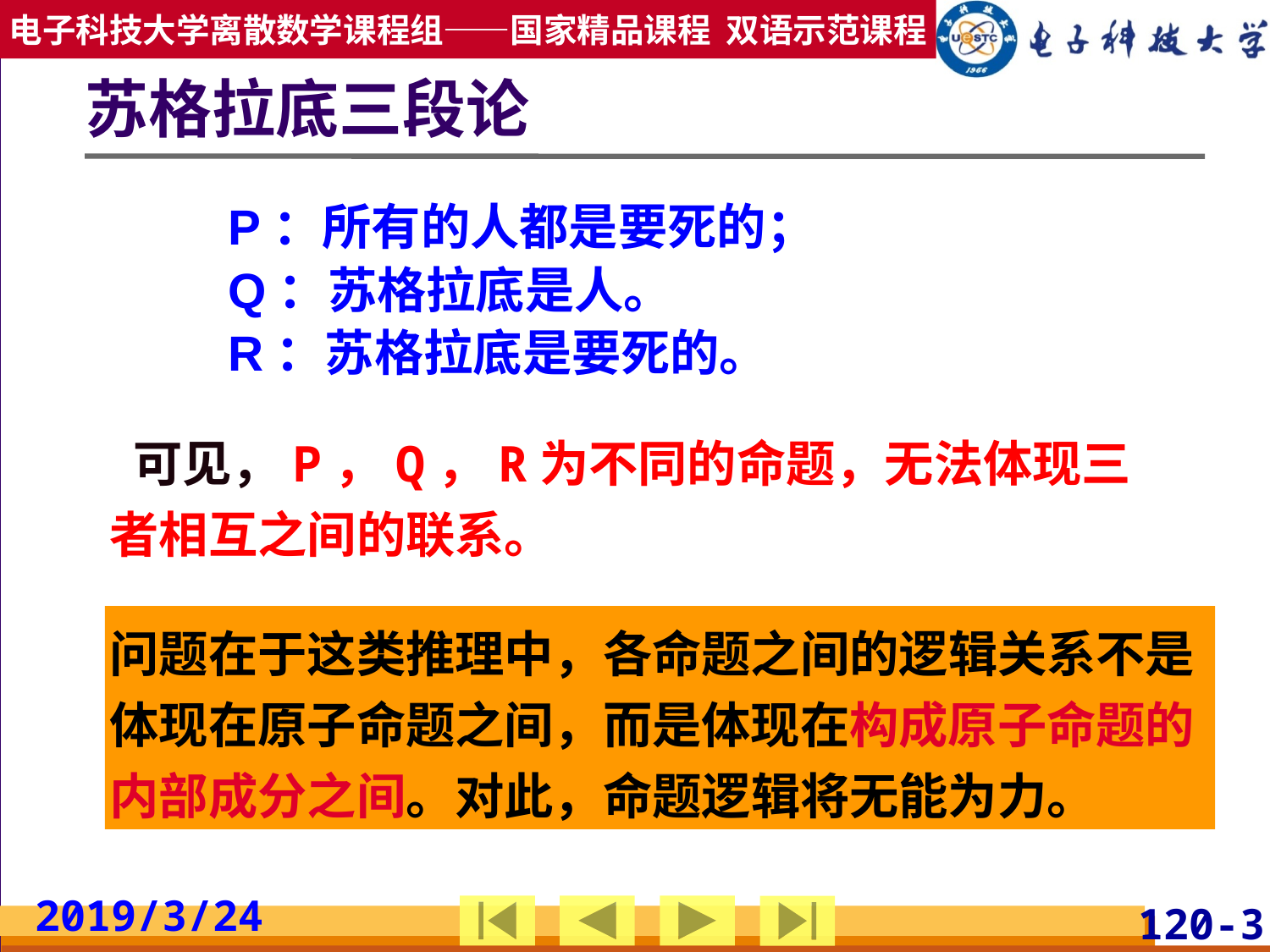

# 苏格拉底三段论
	 P：所有的人都是要死的；
	 Q：苏格拉底是人。
	 R：苏格拉底是要死的。
 可见，P，Q，R为不同的命题，无法体现三者相互之间的联系。
问题在于这类推理中，各命题之间的逻辑关系不是体现在原子命题之间，而是体现在构成原子命题的内部成分之间。对此，命题逻辑将无能为力。
2019/3/24